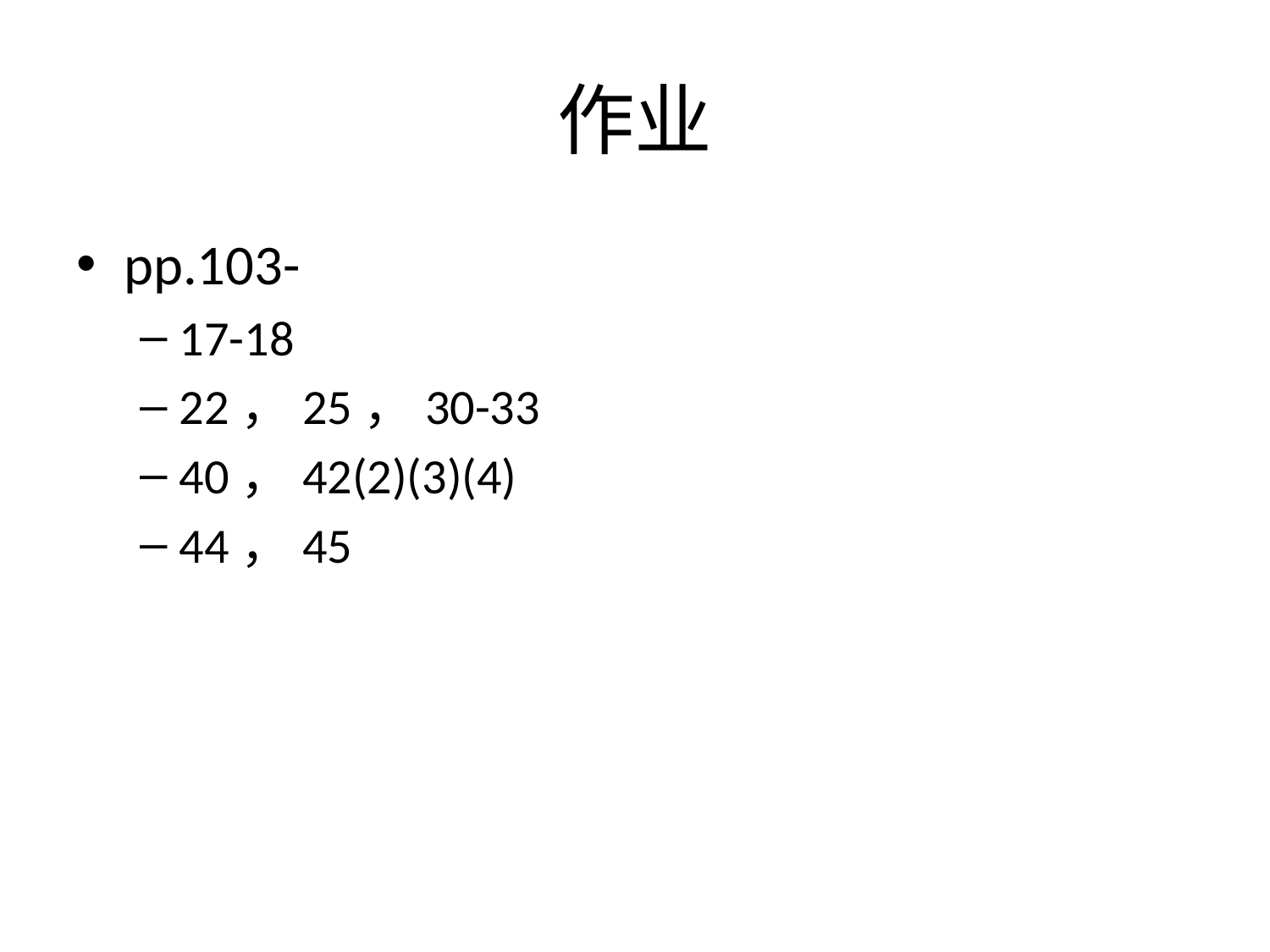

# 作业
pp.103-
17-18
22，25，30-33
40，42(2)(3)(4)
44，45